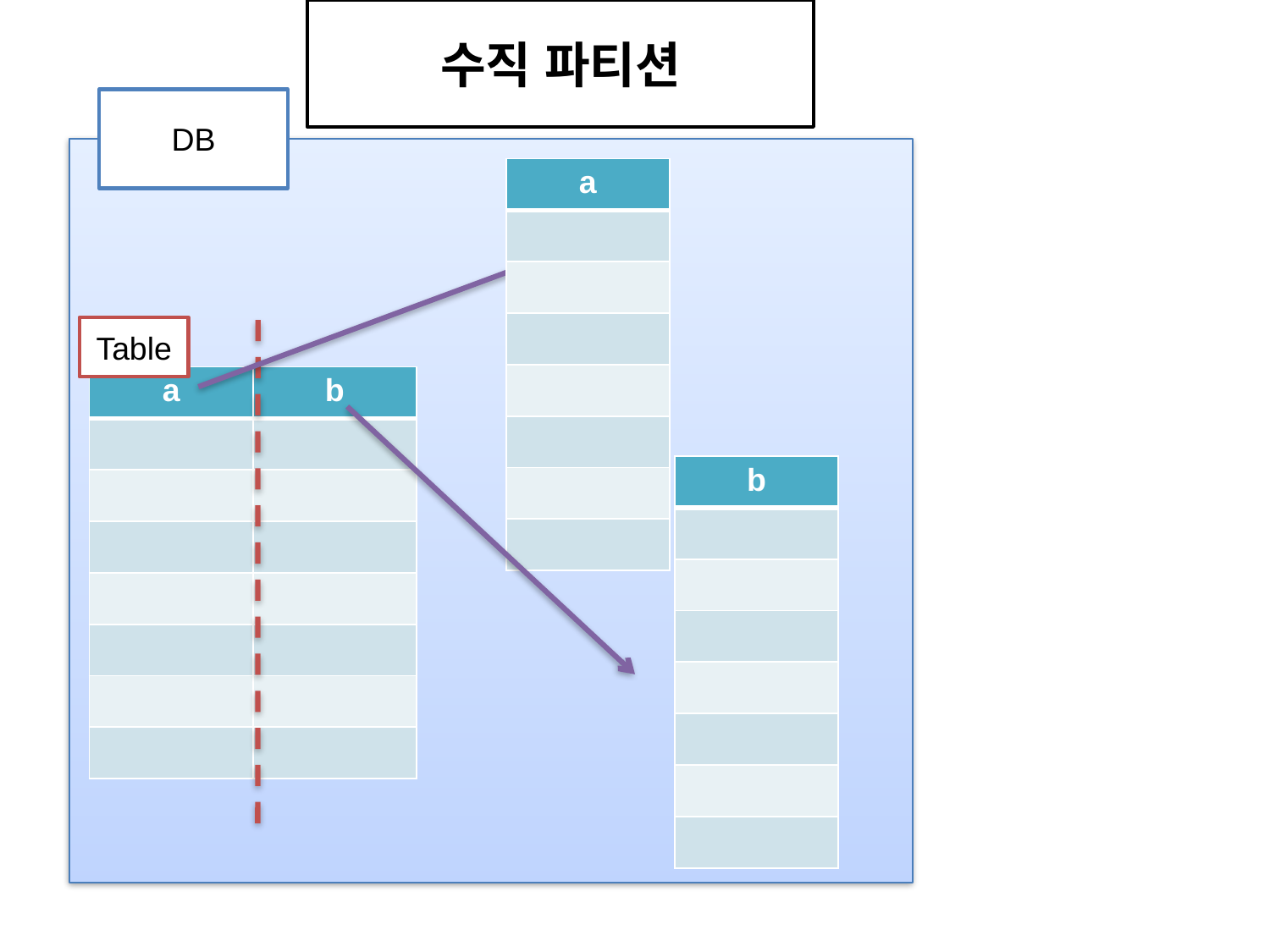

수직 파티션
DB

| a |
| --- |
|  |
|  |
|  |
|  |
|  |
|  |
|  |
Table
| a | b |
| --- | --- |
|  |  |
|  |  |
|  |  |
|  |  |
|  |  |
|  |  |
|  |  |
| b |
| --- |
|  |
|  |
|  |
|  |
|  |
|  |
|  |